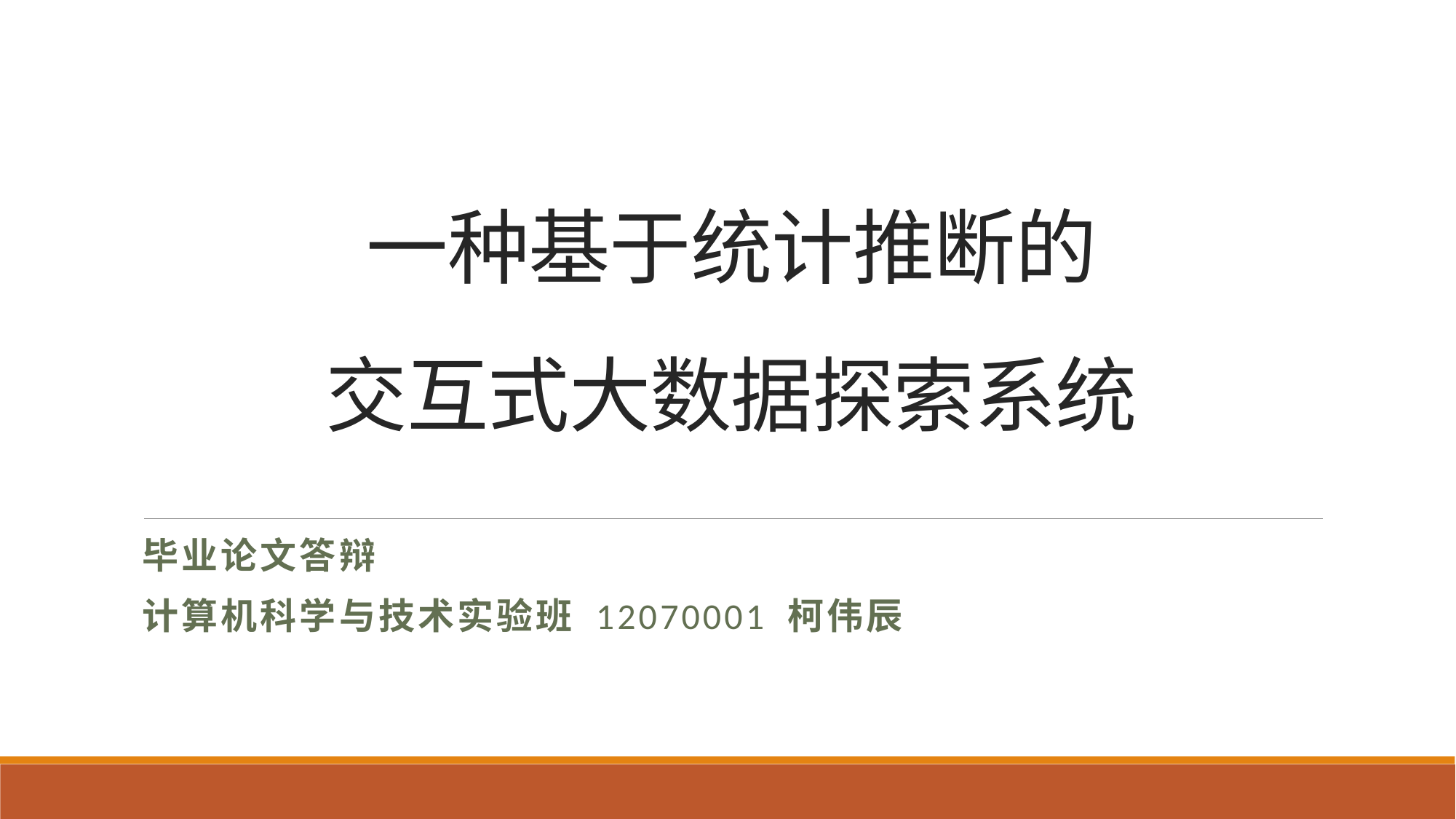

# 一种基于统计推断的 交互式大数据探索系统
毕业论文答辩
计算机科学与技术实验班 12070001 柯伟辰